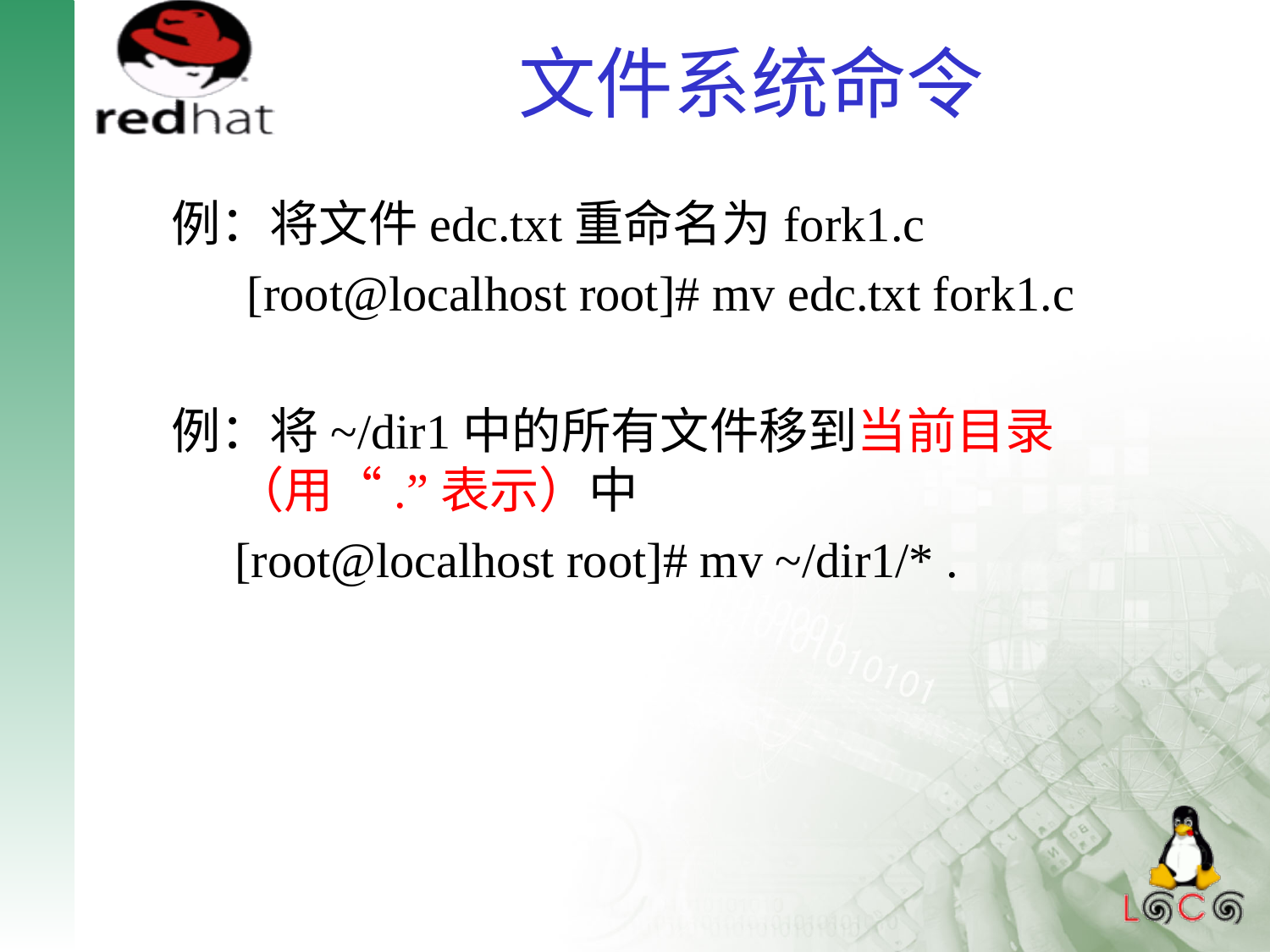

# 文件系统命令
例：将文件edc.txt重命名为fork1.c
	 [root@localhost root]# mv edc.txt fork1.c

例：将~/dir1中的所有文件移到当前目录（用“.”表示）中
	[root@localhost root]# mv ~/dir1/* .